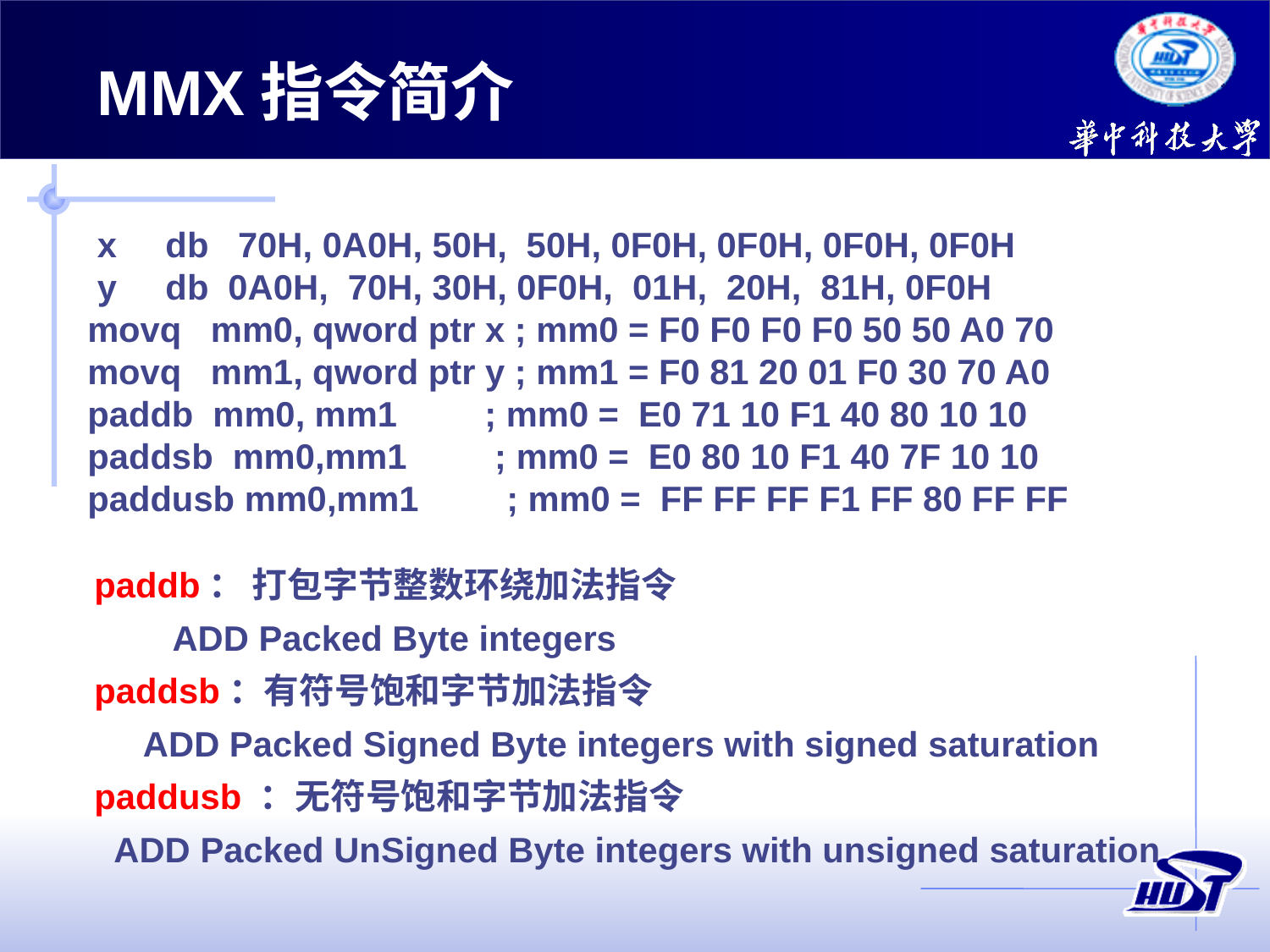

MMX指令简介
 x     db   70H, 0A0H, 50H,  50H, 0F0H, 0F0H, 0F0H, 0F0H
 y     db  0A0H,  70H, 30H, 0F0H,  01H,  20H,  81H, 0F0H
movq   mm0, qword ptr x ; mm0 = F0 F0 F0 F0 50 50 A0 70
movq   mm1, qword ptr y ; mm1 = F0 81 20 01 F0 30 70 A0
paddb  mm0, mm1         ; mm0 =  E0 71 10 F1 40 80 10 10
paddsb  mm0,mm1         ; mm0 =  E0 80 10 F1 40 7F 10 10
paddusb mm0,mm1         ; mm0 =  FF FF FF F1 FF 80 FF FF
paddb： 打包字节整数环绕加法指令
        ADD Packed Byte integers
paddsb：有符号饱和字节加法指令
     ADD Packed Signed Byte integers with signed saturation
paddusb ：无符号饱和字节加法指令
  ADD Packed UnSigned Byte integers with unsigned saturation